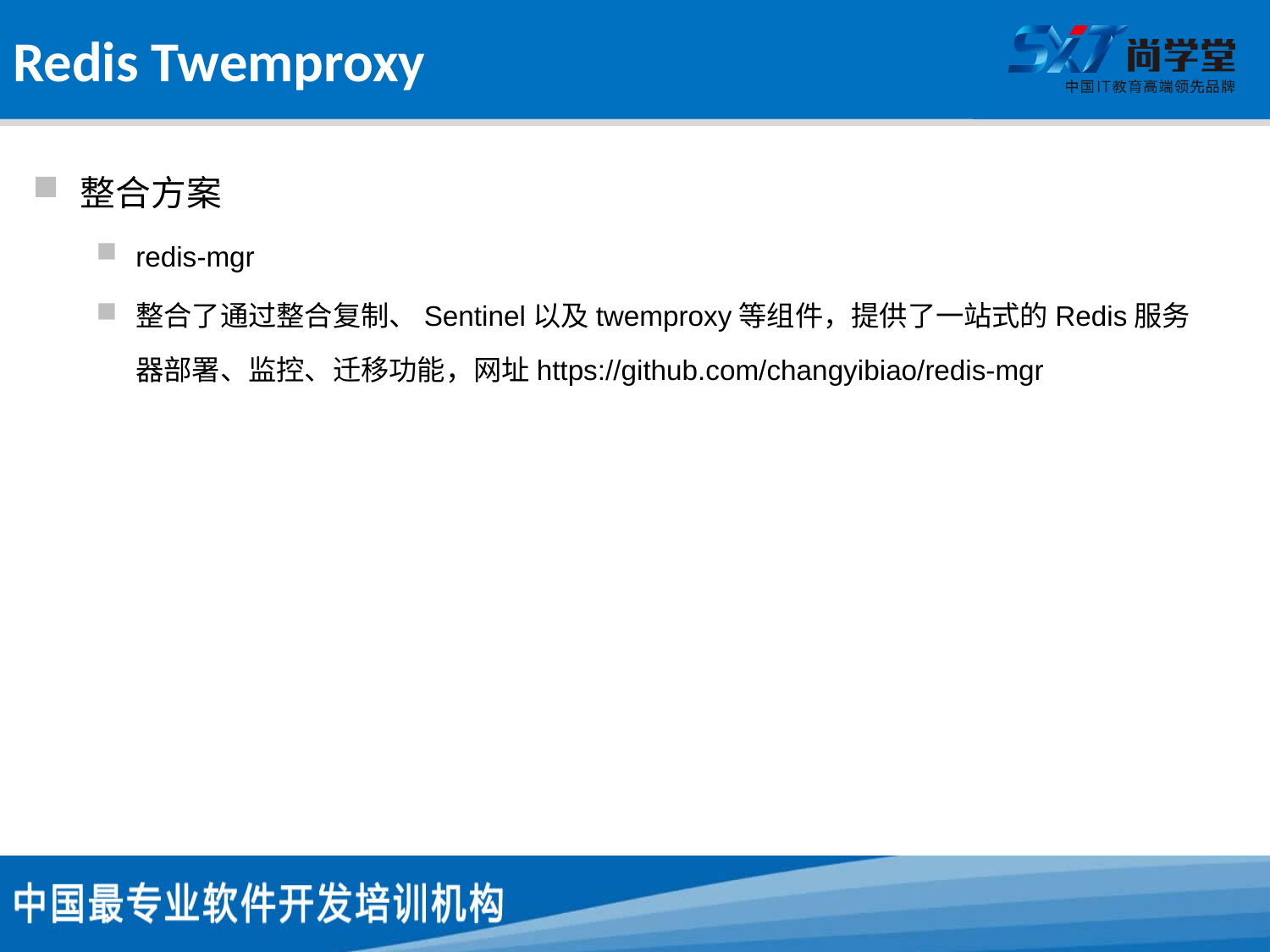

# Redis Twemproxy
整合方案
redis-mgr
整合了通过整合复制、Sentinel以及twemproxy等组件，提供了一站式的Redis服务器部署、监控、迁移功能，网址https://github.com/changyibiao/redis-mgr